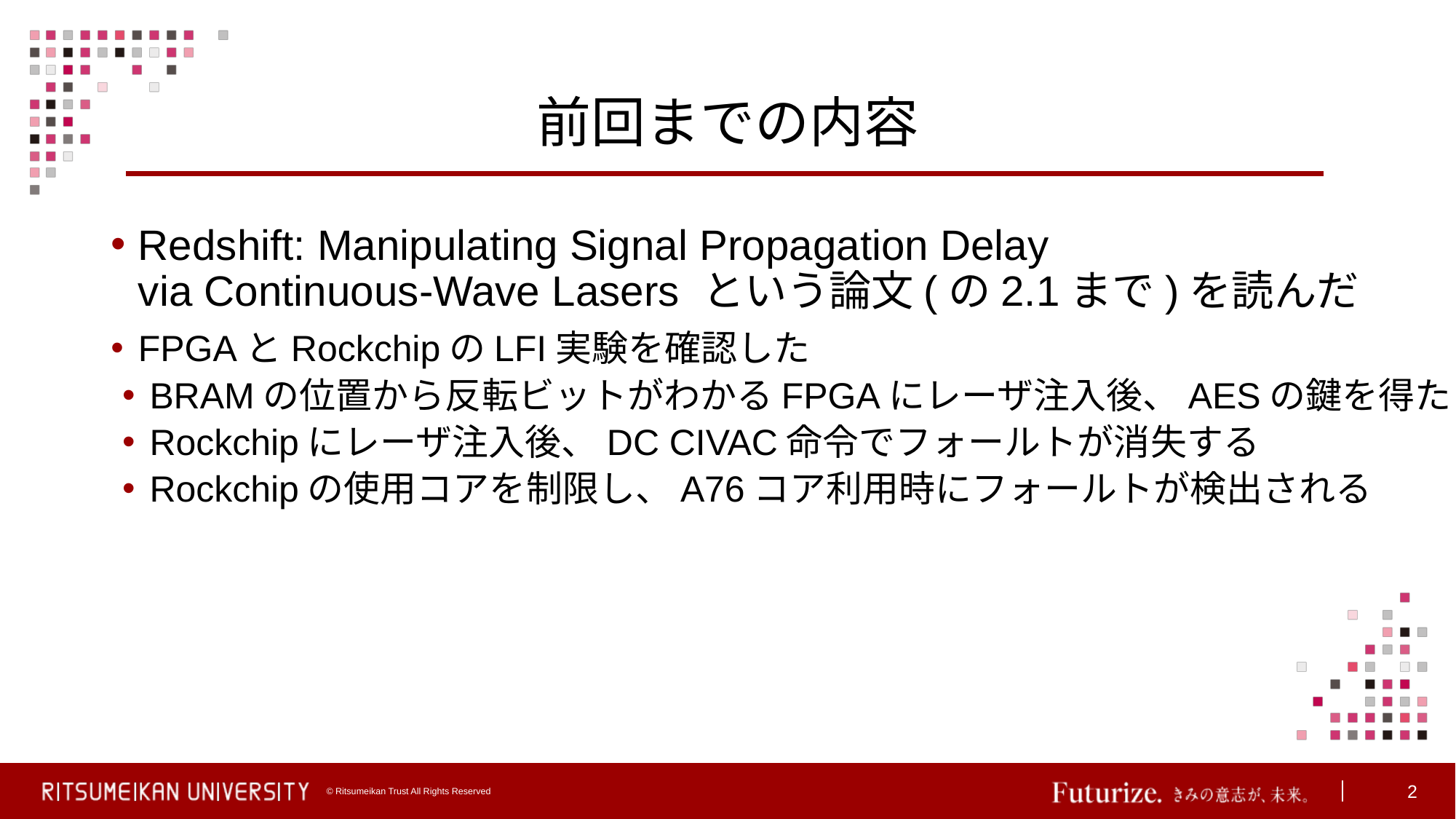

# 前回までの内容
Redshift: Manipulating Signal Propagation Delay
via Continuous-Wave Lasers という論文(の2.1まで)を読んだ
FPGAとRockchipのLFI実験を確認した
BRAMの位置から反転ビットがわかるFPGAにレーザ注入後、AESの鍵を得た
Rockchipにレーザ注入後、DC CIVAC命令でフォールトが消失する
Rockchipの使用コアを制限し、A76コア利用時にフォールトが検出される